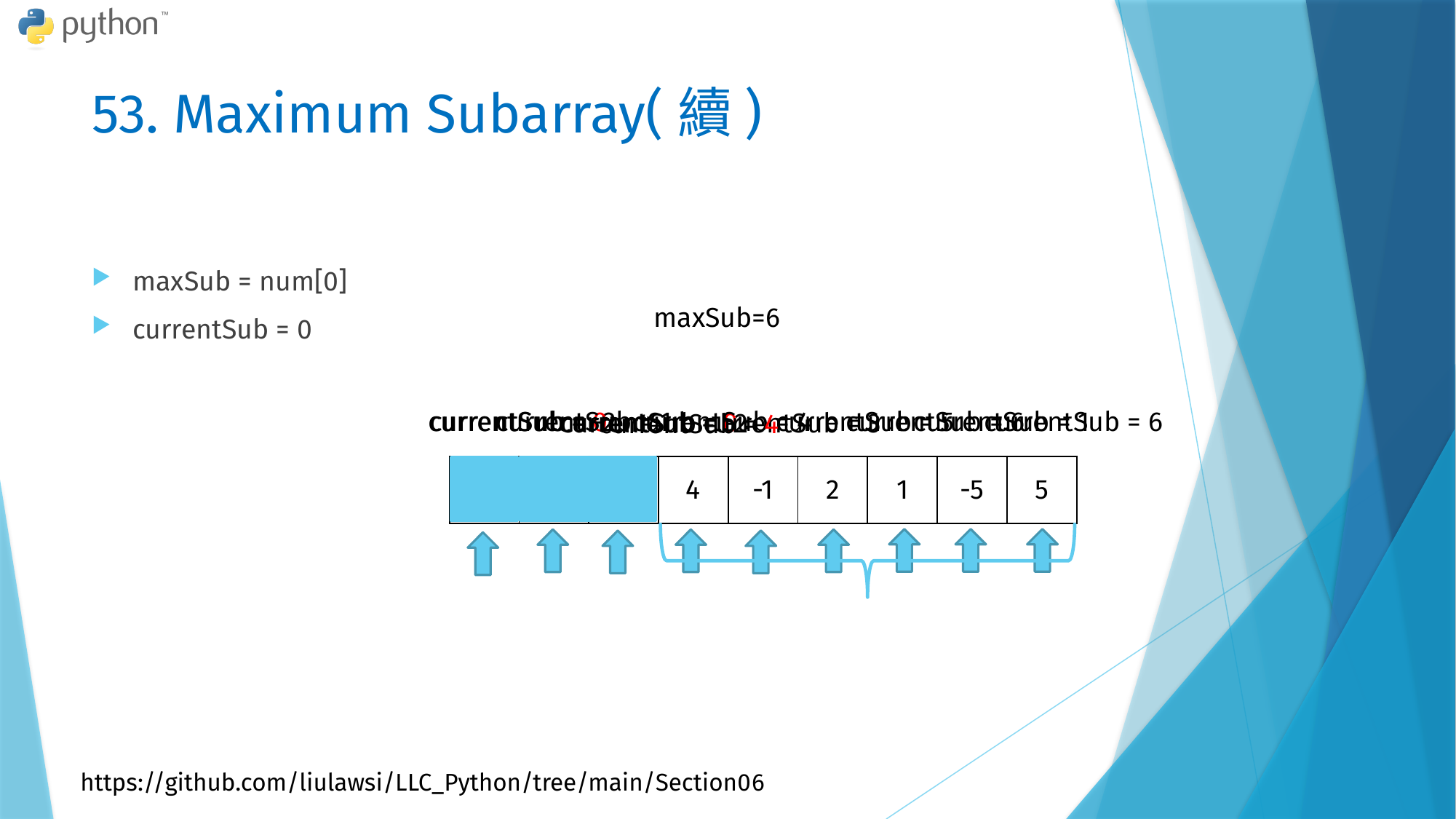

# 53. Maximum Subarray(續)
maxSub = num[0]
currentSub = 0
maxSub=6
maxSub=-2
maxSub=5
maxSub=4
maxSub=1

currentSub = 6
currentSub = 1
currentSub = 0
currentSub = 6
currentSub = -2
currentSub = 5
currentSub = 1
currentSub = 4
currentSub = 0
currentSub = 3
currentSub = -2
currentSub = 4
| -2 | 1 | -3 | 4 | -1 | 2 | 1 | -5 | 5 |
| --- | --- | --- | --- | --- | --- | --- | --- | --- |